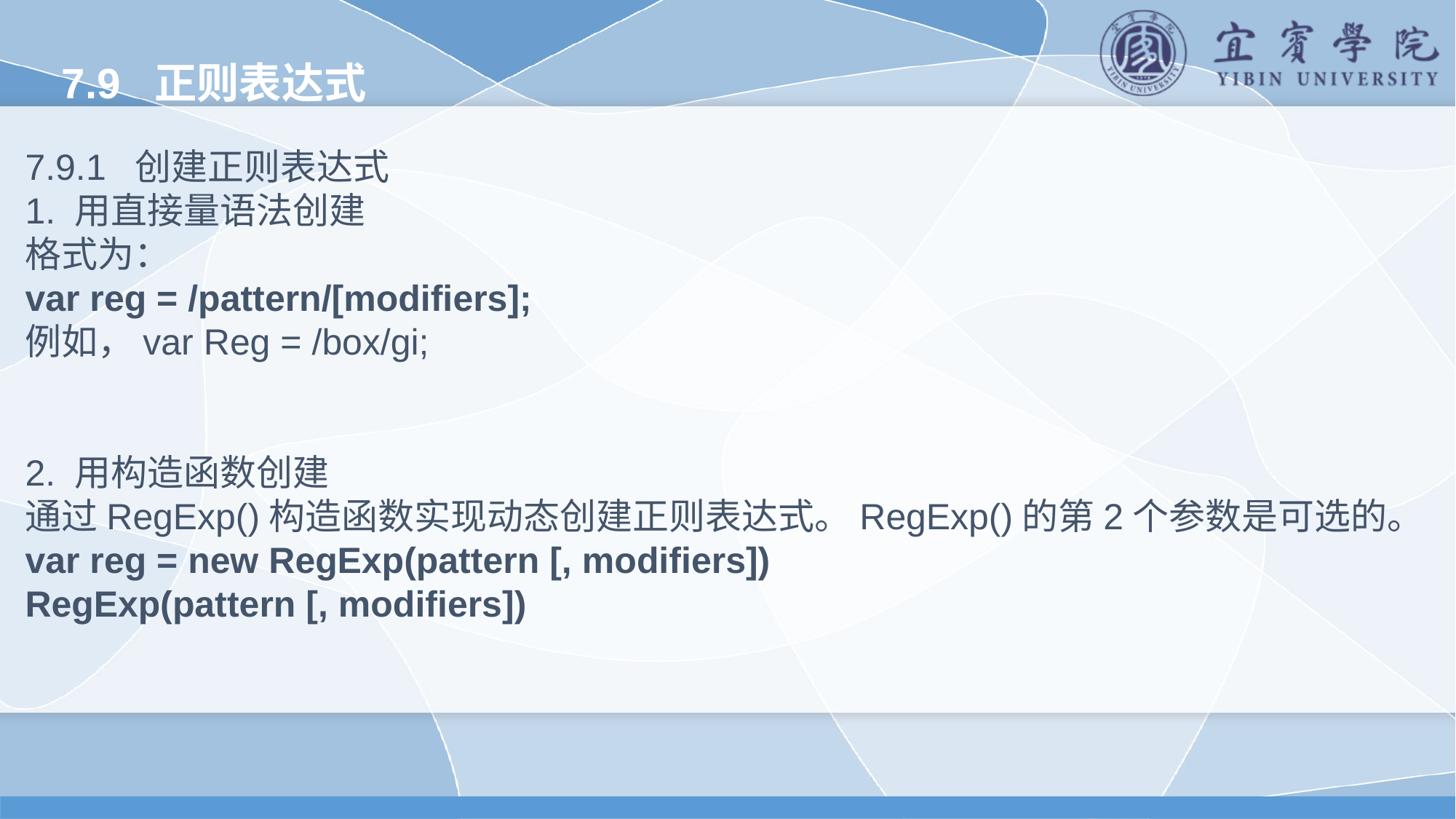

7.9  正则表达式
7.9.1  创建正则表达式
1. 用直接量语法创建
格式为：
var reg = /pattern/[modifiers];
例如，var Reg = /box/gi;

2. 用构造函数创建
通过RegExp()构造函数实现动态创建正则表达式。RegExp()的第2个参数是可选的。
var reg = new RegExp(pattern [, modifiers])
RegExp(pattern [, modifiers])